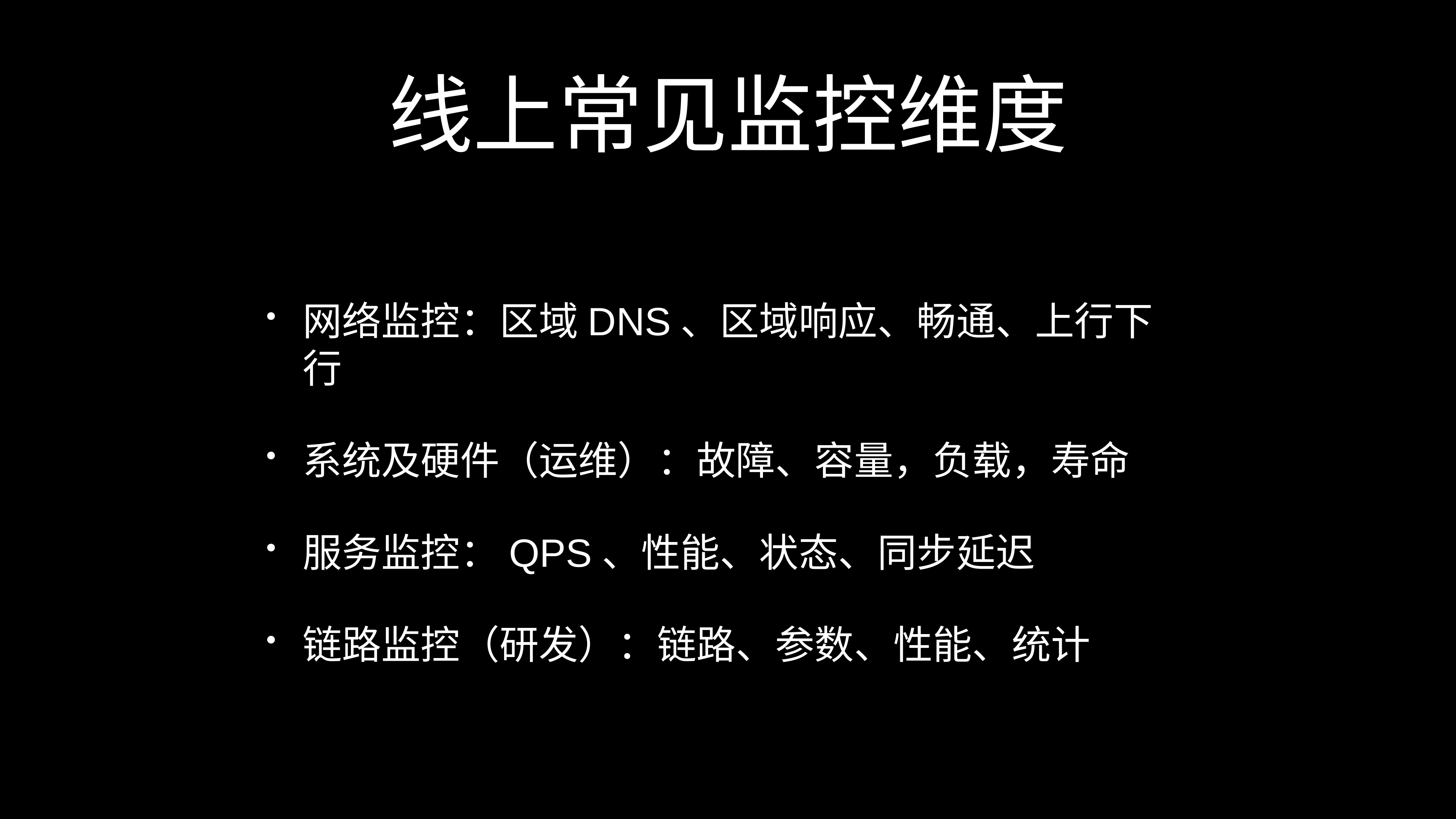

# 线上常见监控维度
网络监控：区域DNS、区域响应、畅通、上行下行
系统及硬件（运维）：故障、容量，负载，寿命
服务监控：QPS、性能、状态、同步延迟
链路监控（研发）：链路、参数、性能、统计